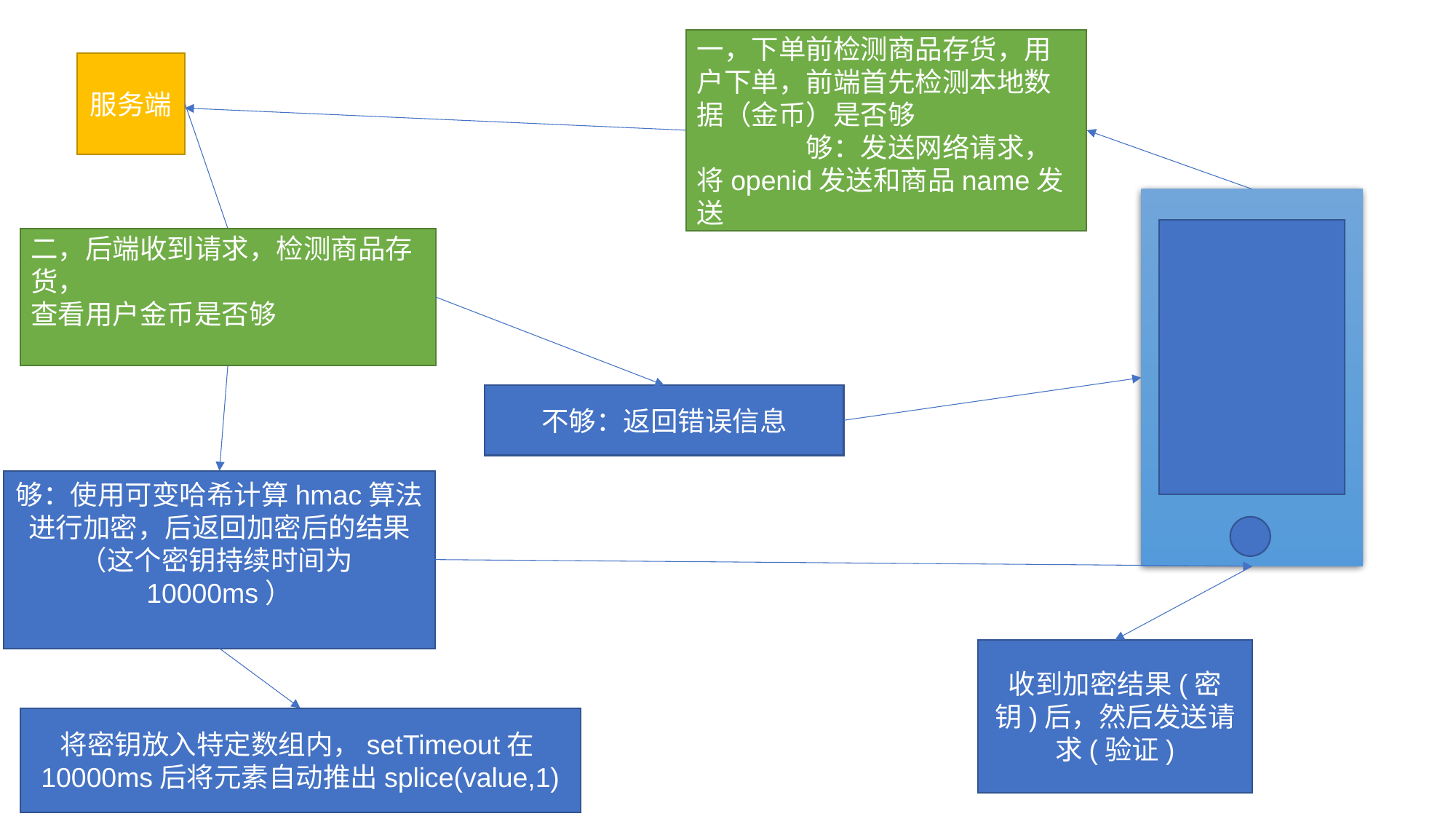

一，下单前检测商品存货，用户下单，前端首先检测本地数据（金币）是否够
	够：发送网络请求，将openid发送和商品name发送
服务端

二，后端收到请求，检测商品存货，
查看用户金币是否够

不够：返回错误信息
够：使用可变哈希计算hmac算法进行加密，后返回加密后的结果（这个密钥持续时间为10000ms）

收到加密结果(密钥)后，然后发送请求(验证)
将密钥放入特定数组内，setTimeout在10000ms后将元素自动推出splice(value,1)